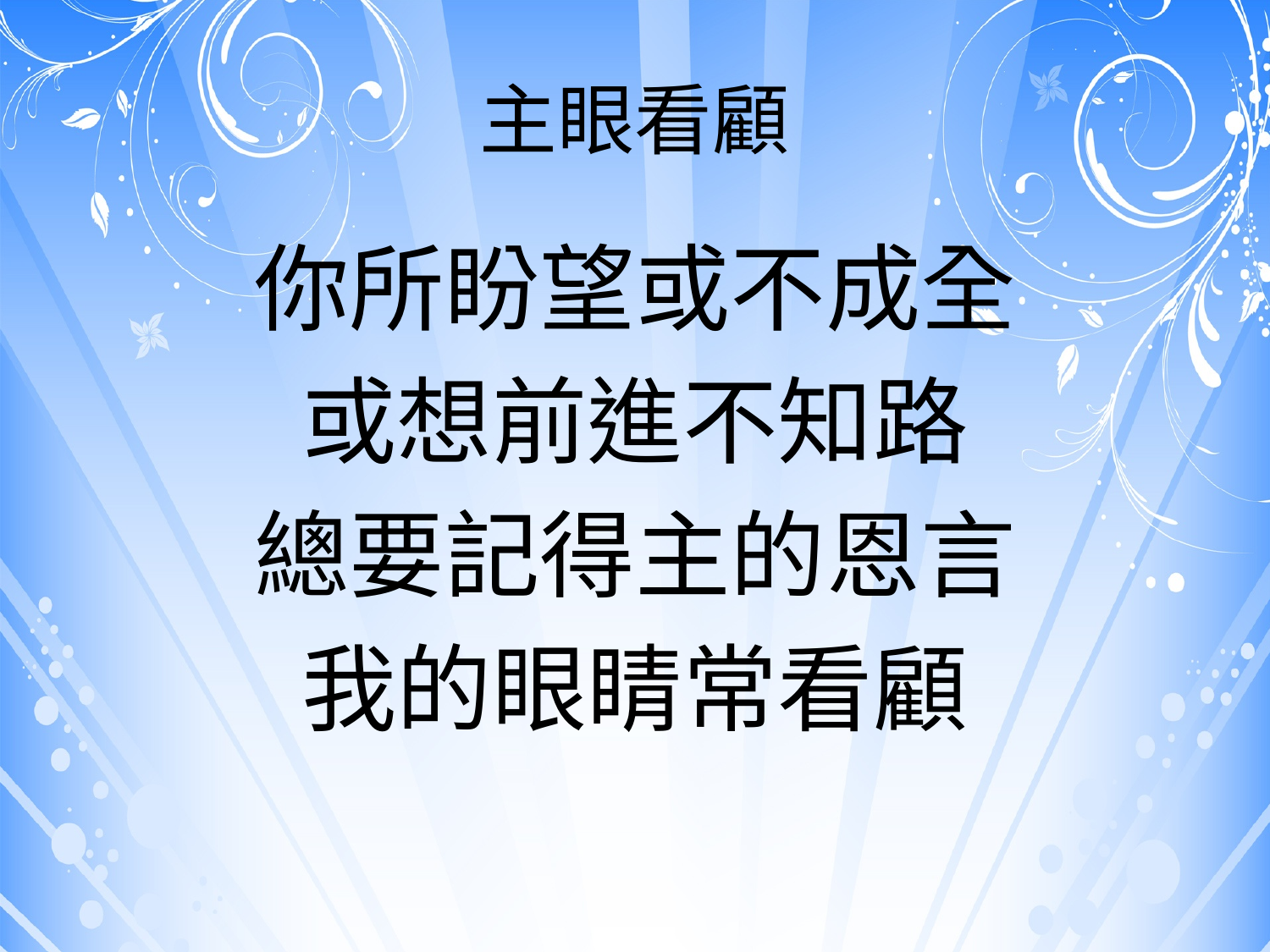

# 主眼看顧
你所盼望或不成全
或想前進不知路
總要記得主的恩言
我的眼睛常看顧